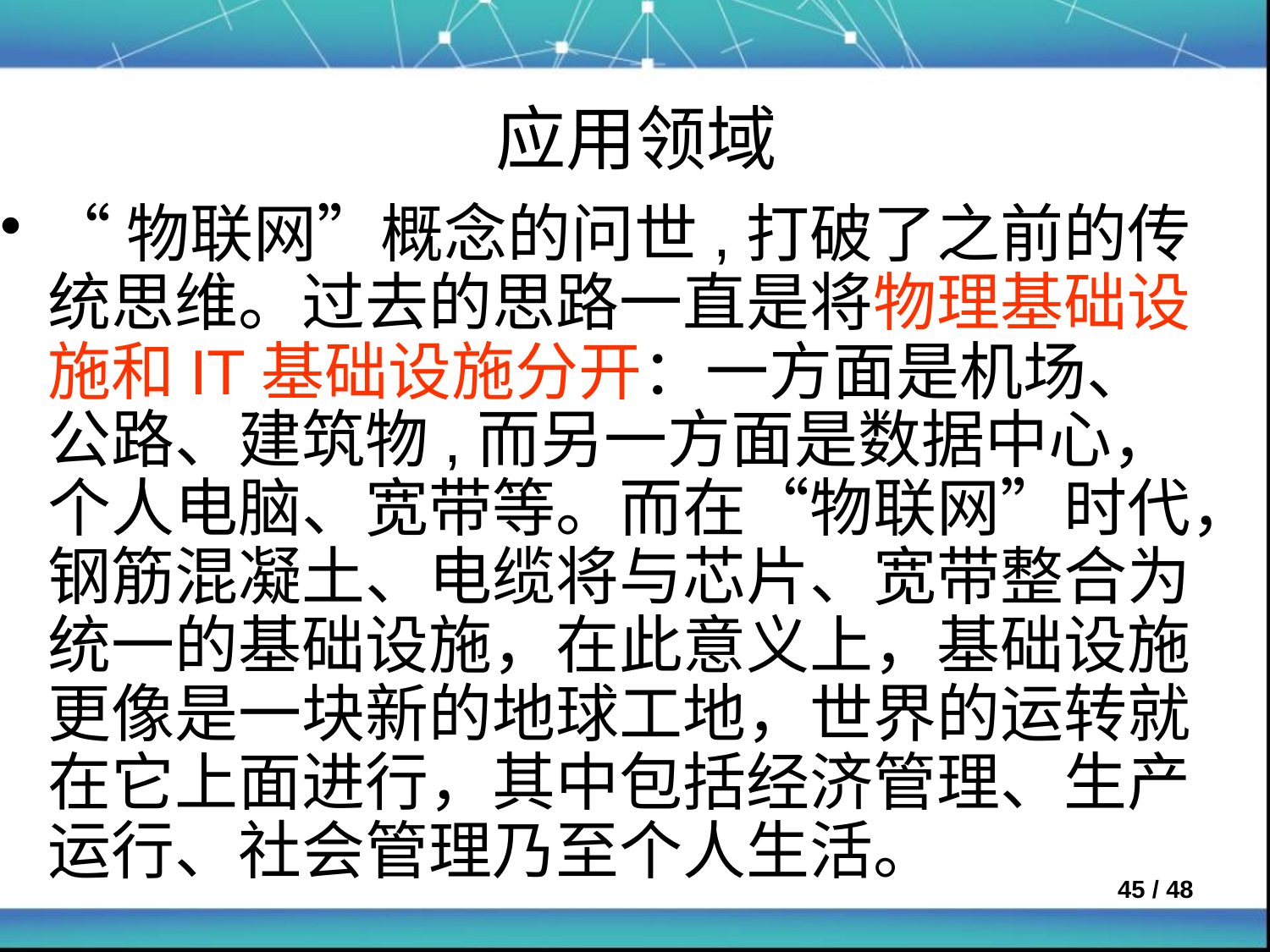

# 应用领域
“物联网”概念的问世,打破了之前的传统思维。过去的思路一直是将物理基础设施和IT基础设施分开：一方面是机场、公路、建筑物,而另一方面是数据中心，个人电脑、宽带等。而在“物联网”时代，钢筋混凝土、电缆将与芯片、宽带整合为统一的基础设施，在此意义上，基础设施更像是一块新的地球工地，世界的运转就在它上面进行，其中包括经济管理、生产运行、社会管理乃至个人生活。
45 / 48